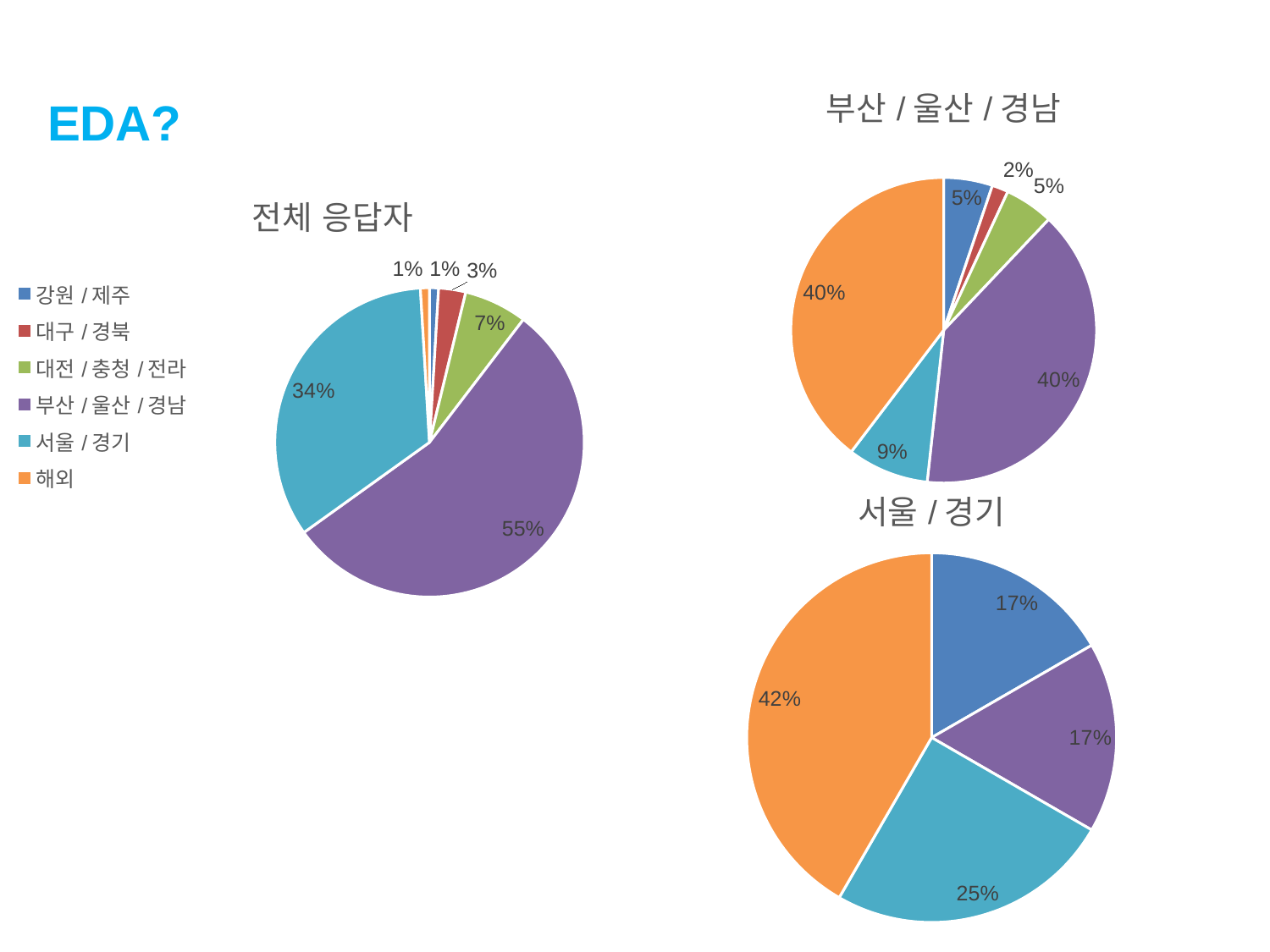

### Chart:

| Category | 부산/울산/경남 |
|---|---|
| 강원/제주 | 3.0 |
| 대구/경북 | 1.0 |
| 대전/충청/전라 | 3.0 |
| 부산/울산/경남 | 23.0 |
| 서울/경기 | 5.0 |
| 해외 | 23.0 |
EDA?

### Chart: 전체 응답자

| Category | 응답자 |
|---|---|
| 강원/제주 | 1.0 |
| 대구/경북 | 3.0 |
| 대전/충청/전라 | 7.0 |
| 부산/울산/경남 | 58.0 |
| 서울/경기 | 36.0 |
| 해외 | 1.0 |

### Chart:

| Category | 서울/경기 |
|---|---|
| 강원/제주 | 6.0 |
| 대구/경북 | 0.0 |
| 대전/충청/전라 | 0.0 |
| 부산/울산/경남 | 6.0 |
| 서울/경기 | 9.0 |
| 해외 | 15.0 |